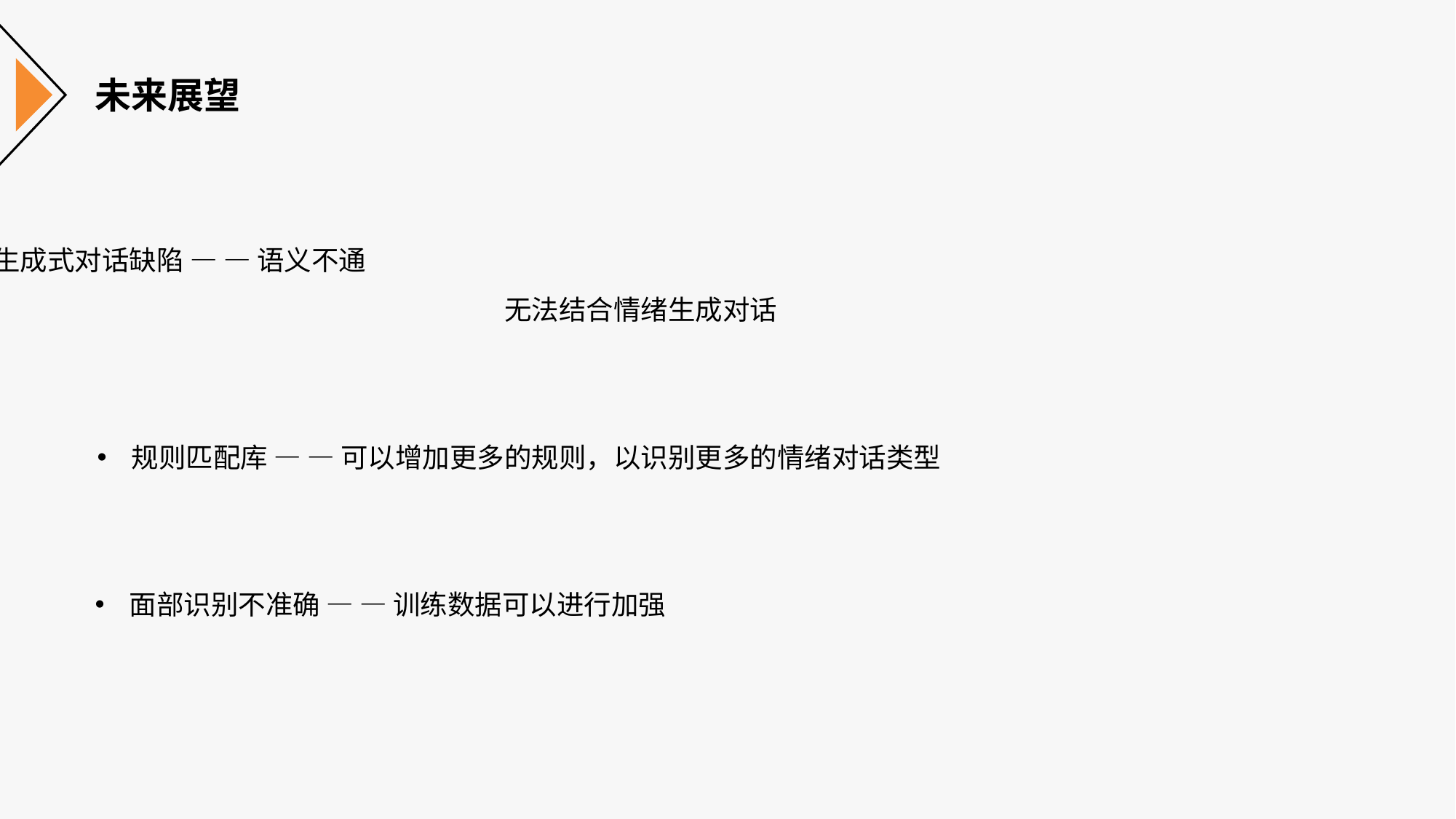

未来展望

生成式对话缺陷 — — 语义不通
					无法结合情绪生成对话
规则匹配库 — — 可以增加更多的规则，以识别更多的情绪对话类型
面部识别不准确 — — 训练数据可以进行加强